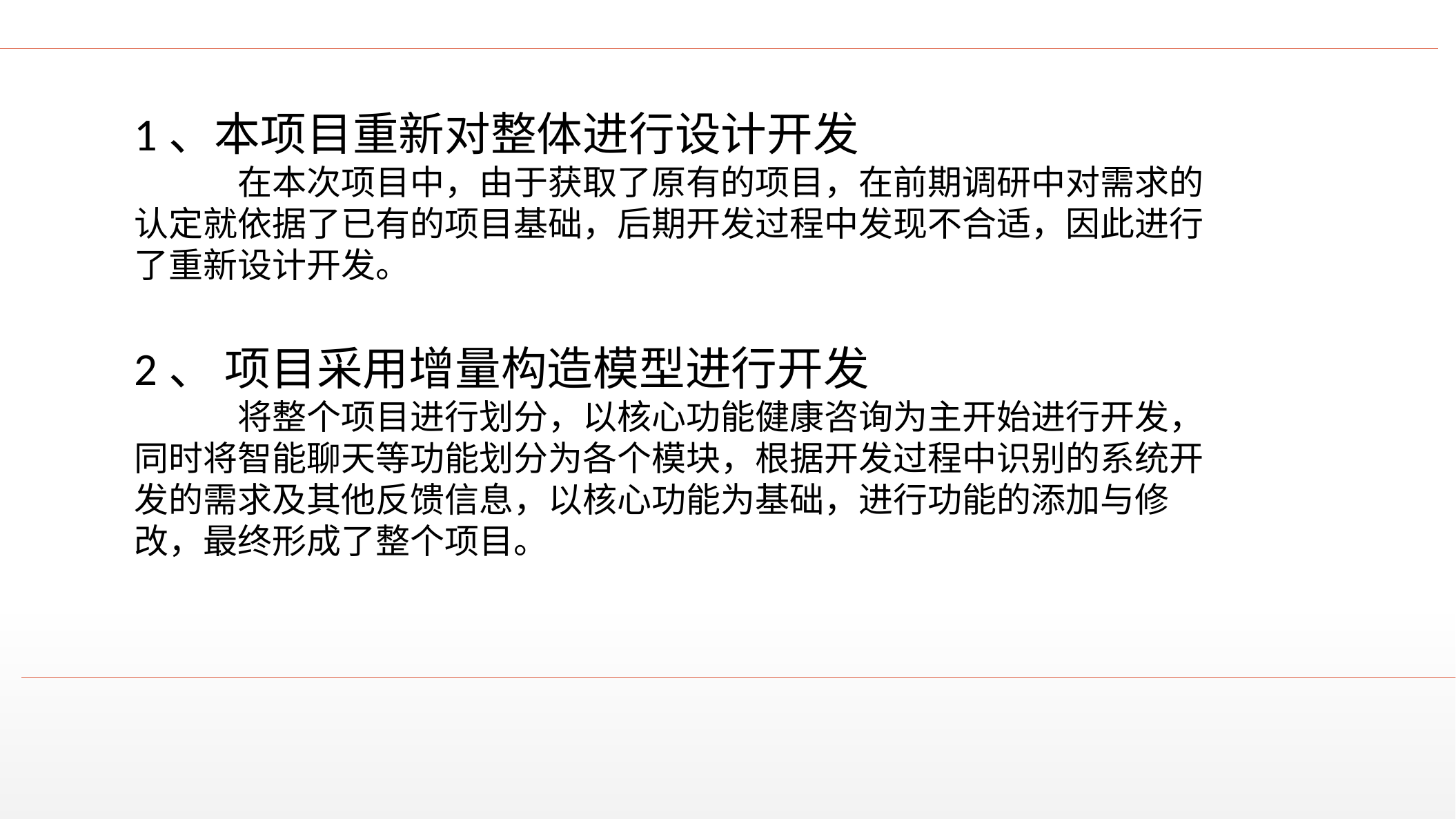

1、本项目重新对整体进行设计开发
	在本次项目中，由于获取了原有的项目，在前期调研中对需求的认定就依据了已有的项目基础，后期开发过程中发现不合适，因此进行了重新设计开发。

2、 项目采用增量构造模型进行开发
	将整个项目进行划分，以核心功能健康咨询为主开始进行开发，同时将智能聊天等功能划分为各个模块，根据开发过程中识别的系统开发的需求及其他反馈信息，以核心功能为基础，进行功能的添加与修改，最终形成了整个项目。